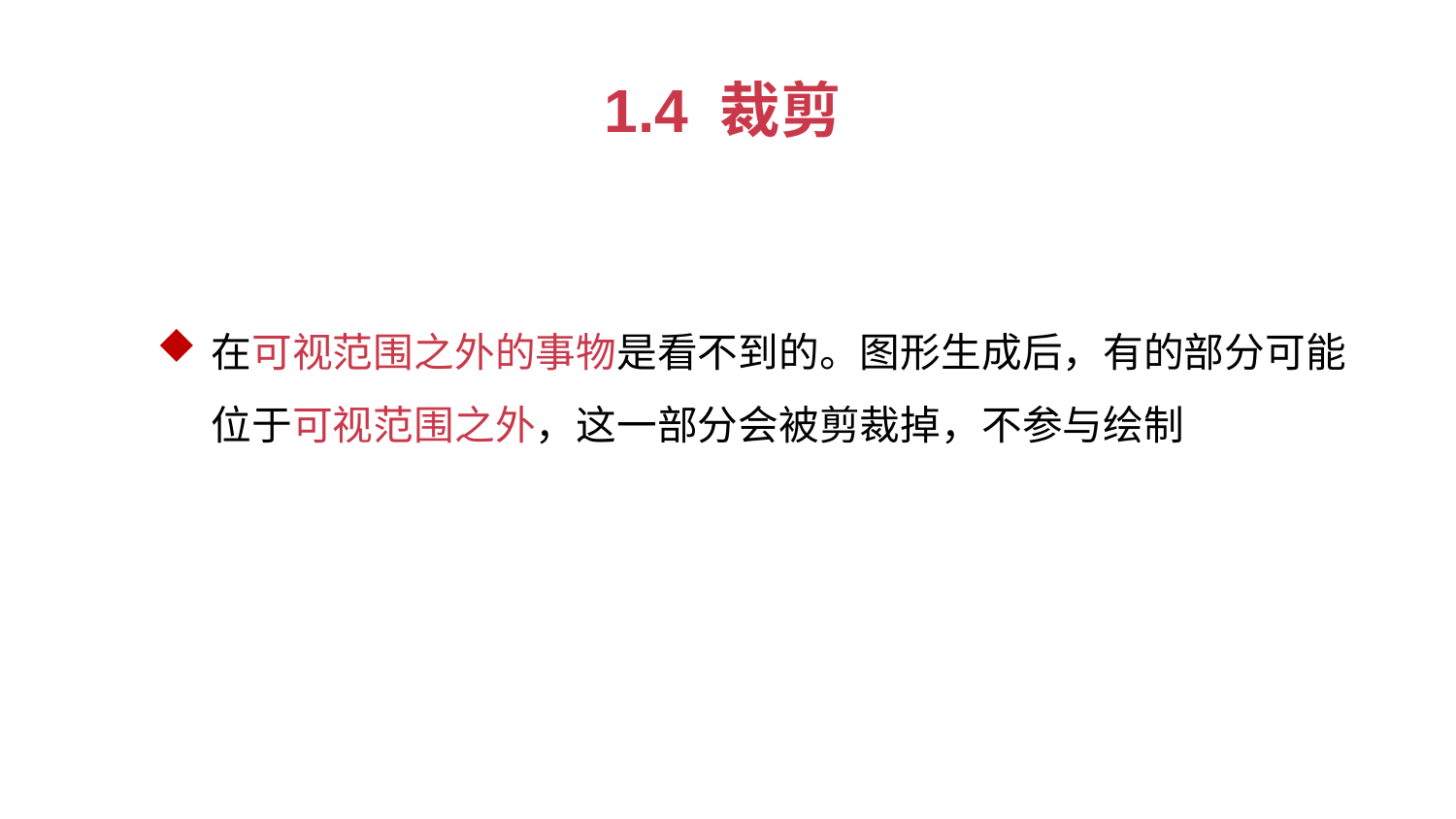

1.4 裁剪
在可视范围之外的事物是看不到的。图形⽣成后，有的部分可能位于可视范围之外，这⼀部分会被剪裁掉，不参与绘制